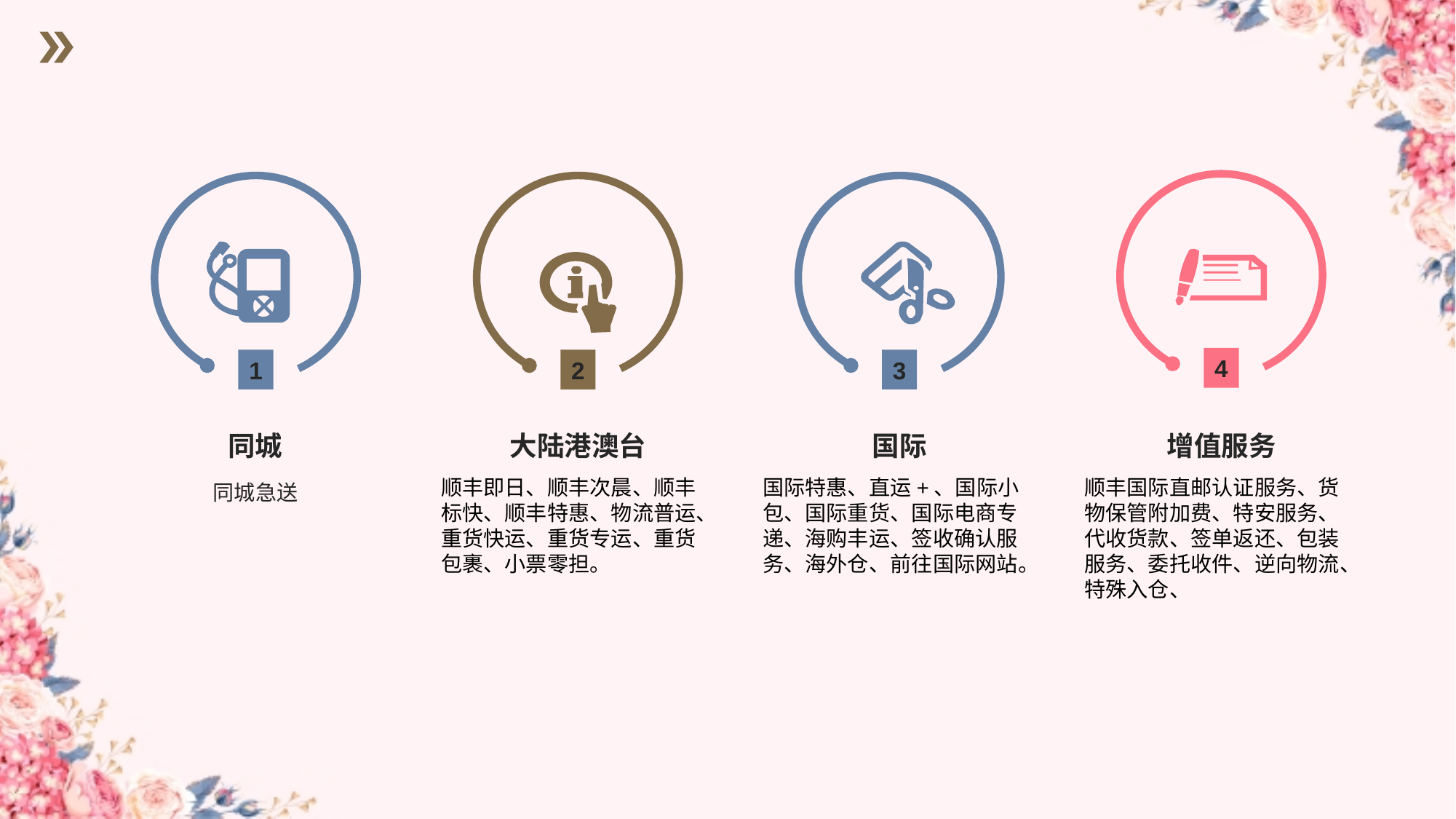

4

1

2

3

同城
大陆港澳台
国际
增值服务
同城急送
顺丰即日、顺丰次晨、顺丰标快、顺丰特惠、物流普运、重货快运、重货专运、重货包裹、小票零担。
国际特惠、直运+、国际小包、国际重货、国际电商专递、海购丰运、签收确认服务、海外仓、前往国际网站。
顺丰国际直邮认证服务、货物保管附加费、特安服务、代收货款、签单返还、包装服务、委托收件、逆向物流、特殊入仓、